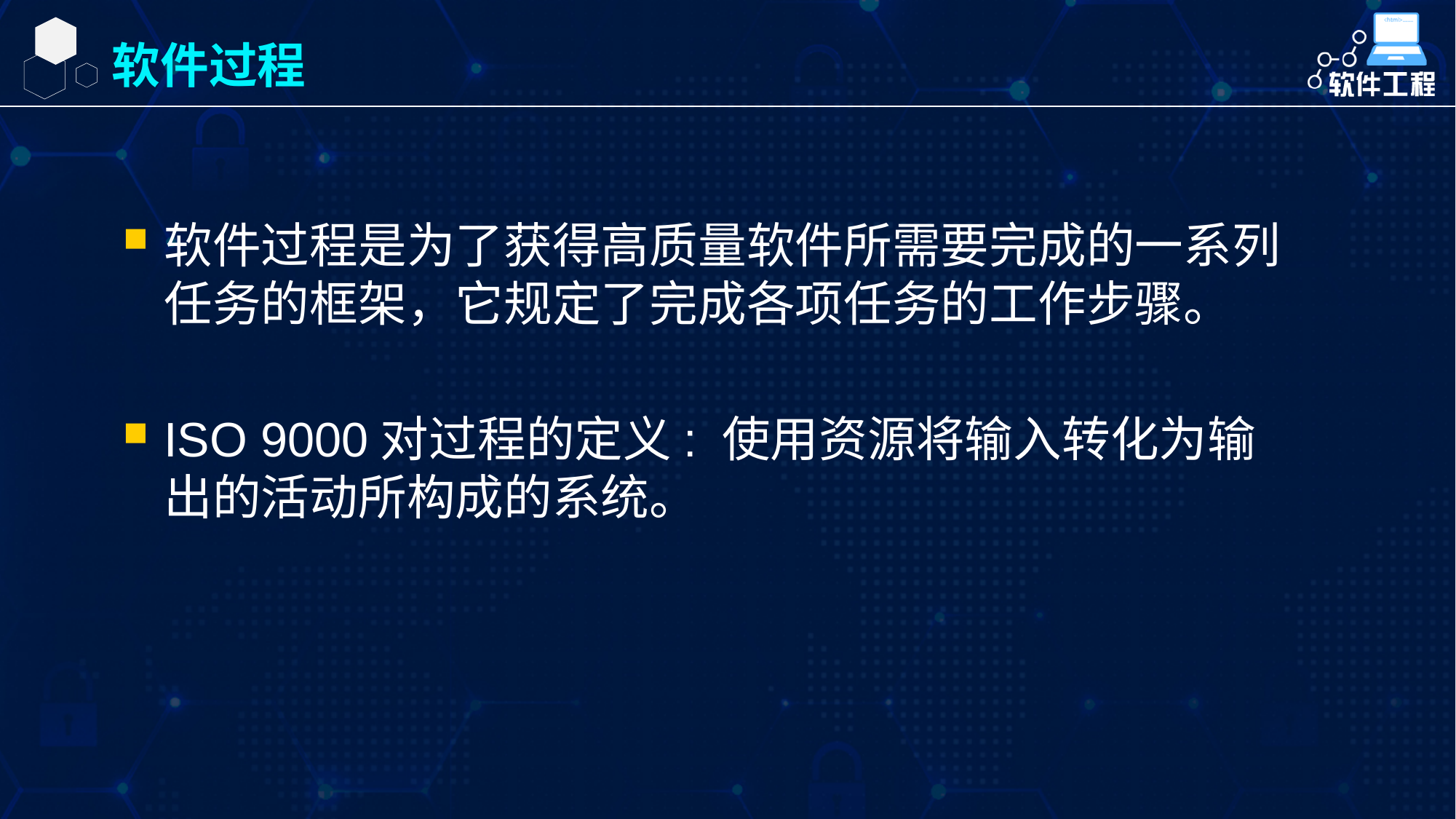

软件过程

软件过程是为了获得高质量软件所需要完成的一系列任务的框架，它规定了完成各项任务的工作步骤。

ISO 9000对过程的定义: 使用资源将输入转化为输出的活动所构成的系统。